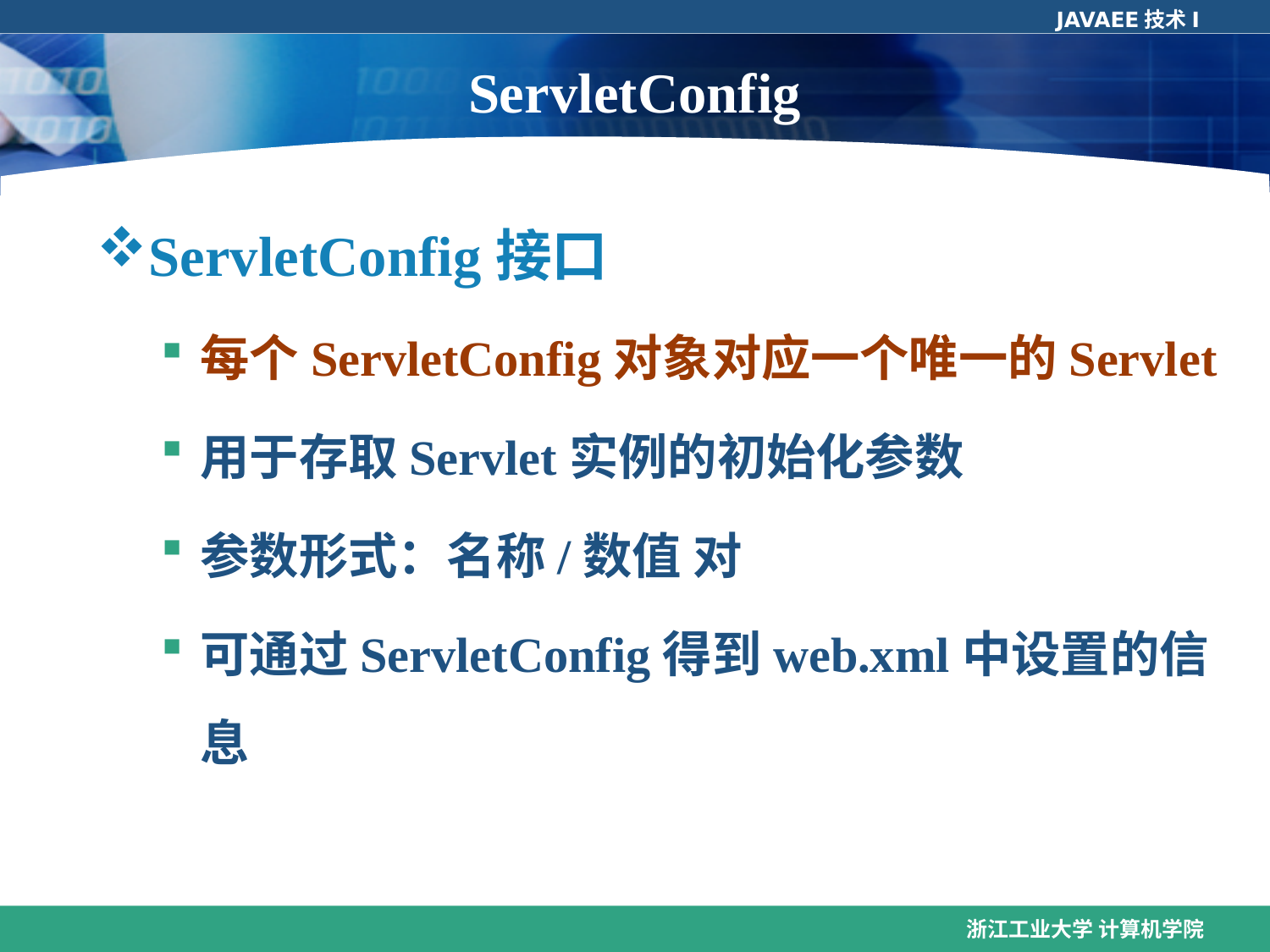

# ServletConfig
ServletConfig接口
每个ServletConfig对象对应一个唯一的Servlet
用于存取Servlet实例的初始化参数
参数形式：名称/数值 对
可通过ServletConfig得到web.xml中设置的信息